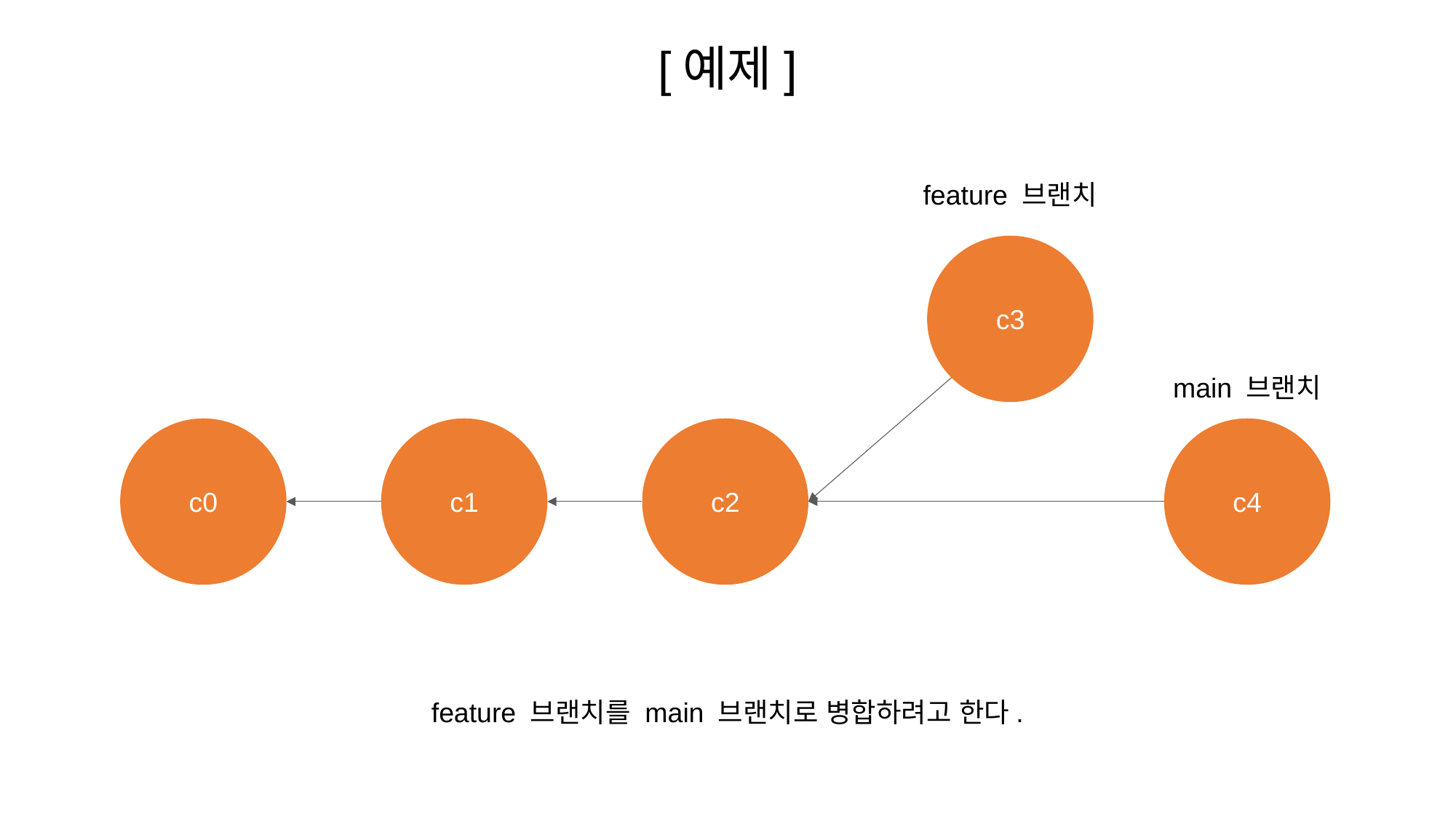

[예제]
feature 브랜치
c3
main 브랜치
c0
c1
c2
c4
feature 브랜치를 main 브랜치로 병합하려고 한다.